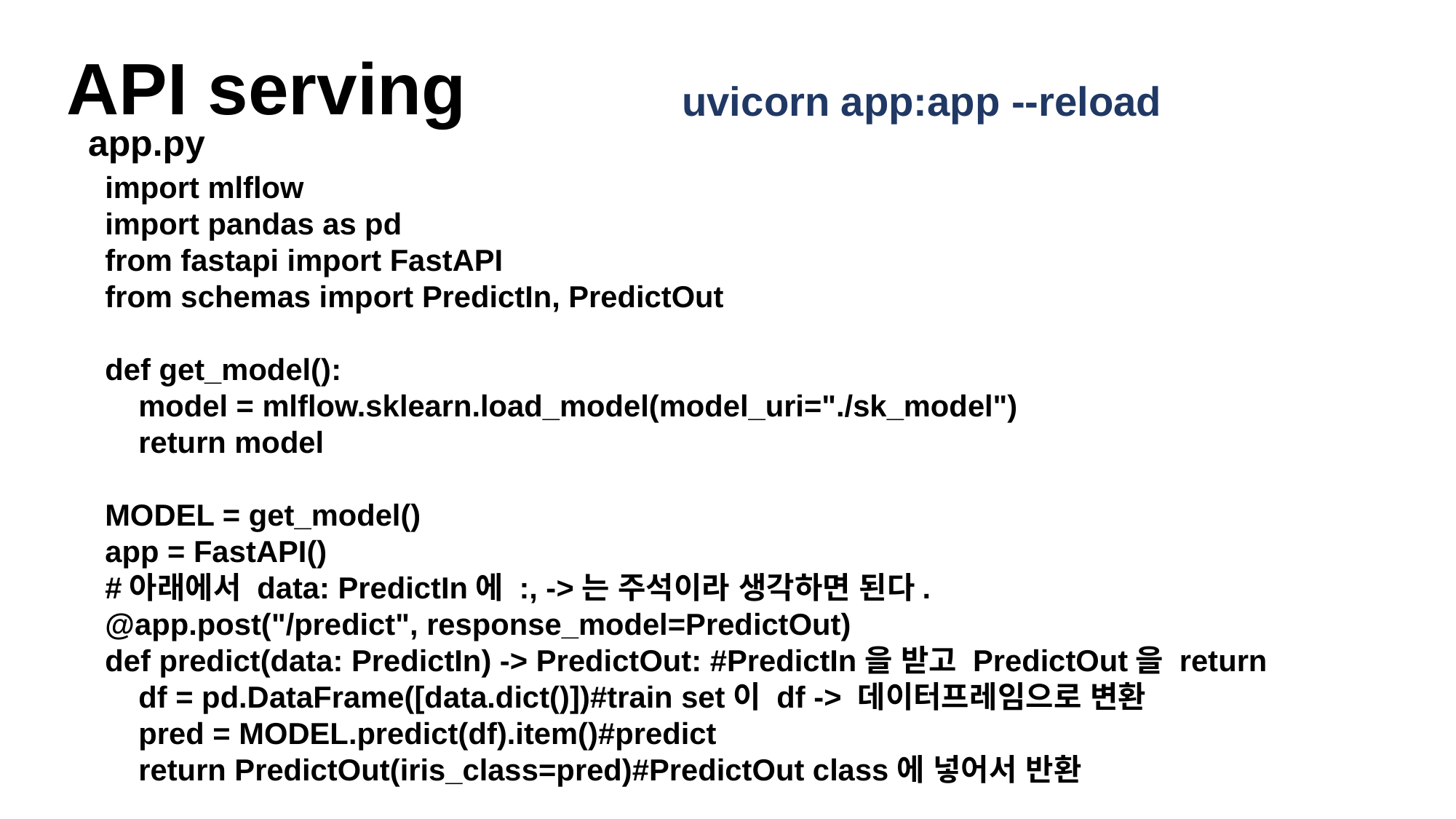

API serving

uvicorn app:app --reload
app.py

import mlflow
import pandas as pd
from fastapi import FastAPI
from schemas import PredictIn, PredictOut

def get_model():
    model = mlflow.sklearn.load_model(model_uri="./sk_model")
    return model

MODEL = get_model()
app = FastAPI()
#아래에서 data: PredictIn에 :, ->는 주석이라 생각하면 된다.
@app.post("/predict", response_model=PredictOut)
def predict(data: PredictIn) -> PredictOut: #PredictIn을 받고 PredictOut을 return
    df = pd.DataFrame([data.dict()])#train set이 df -> 데이터프레임으로 변환
    pred = MODEL.predict(df).item()#predict
    return PredictOut(iris_class=pred)#PredictOut class에 넣어서 반환